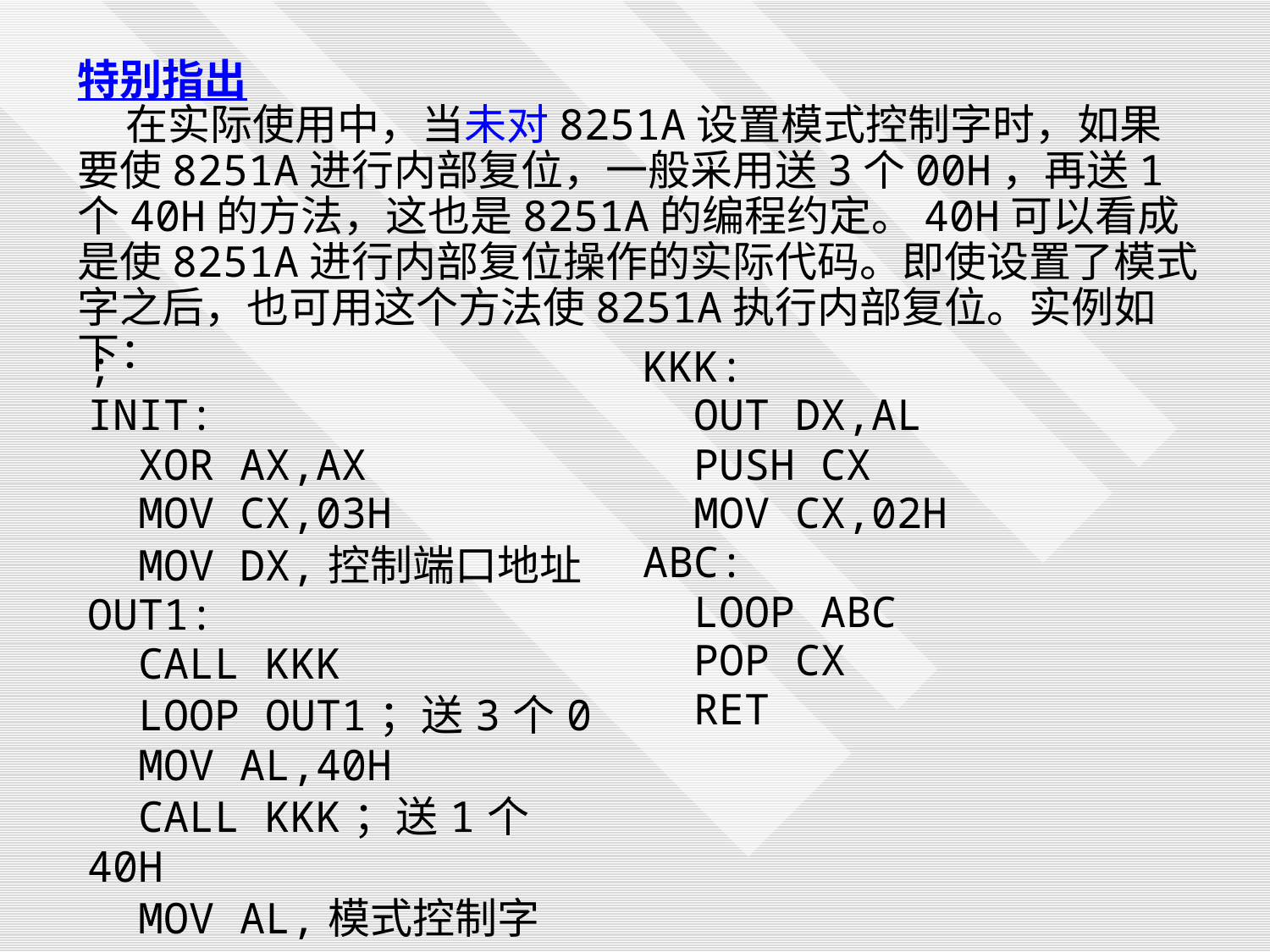

特别指出
    在实际使用中，当未对8251A设置模式控制字时，如果要使8251A进行内部复位，一般采用送3个00H，再送1个40H的方法，这也是8251A的编程约定。40H可以看成是使8251A进行内部复位操作的实际代码。即使设置了模式字之后，也可用这个方法使8251A执行内部复位。实例如下：
| ; INIT: XOR AX,AX MOV CX,03H MOV DX,控制端口地址 OUT1: CALL KKK LOOP OUT1；送3个0 MOV AL,40H CALL KKK；送1个40H MOV AL,模式控制字 CALL KKK …… | KKK: OUT DX,AL PUSH CX MOV CX,02H ABC: LOOP ABC POP CX RET |
| --- | --- |